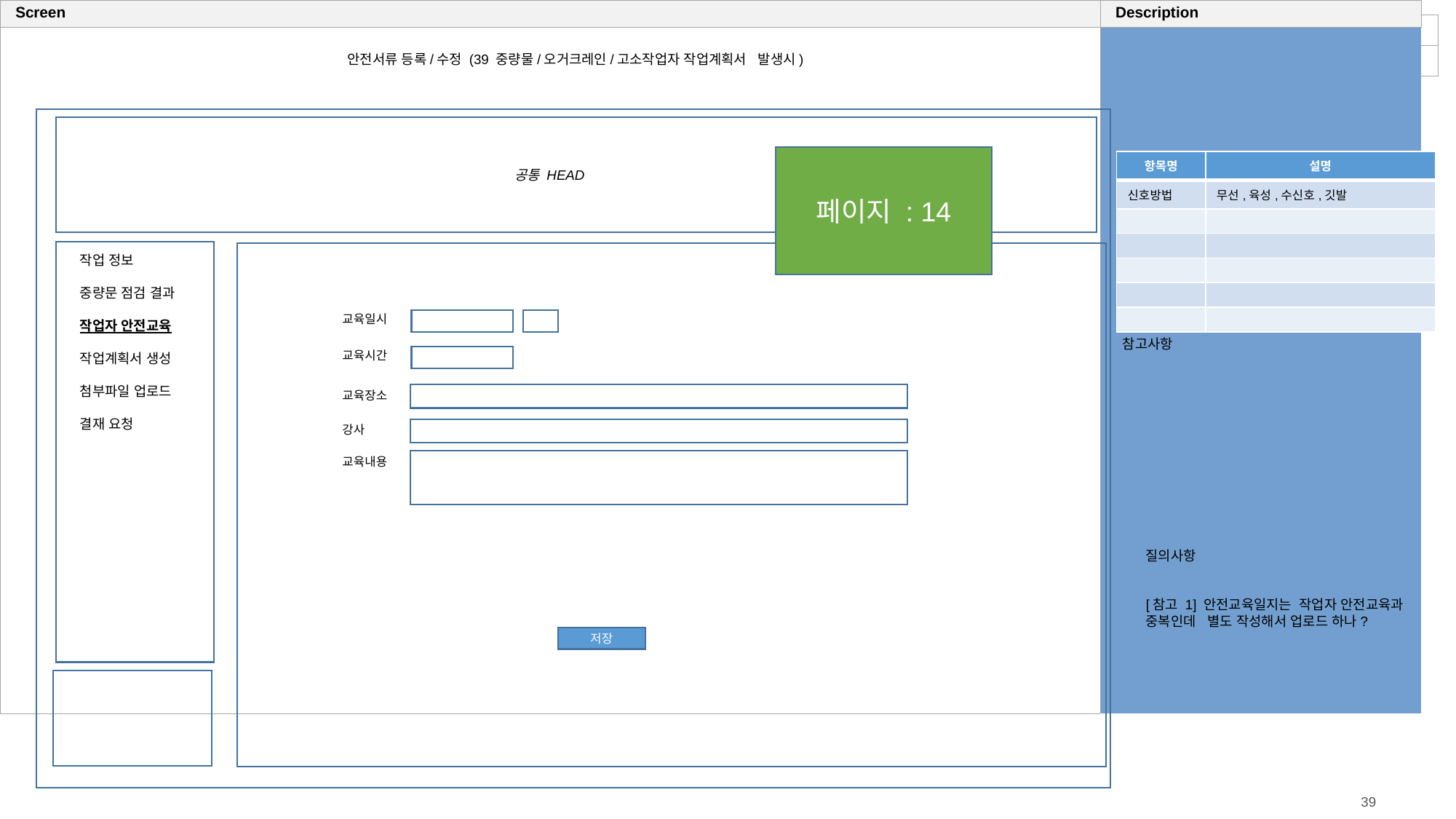

안전서류 등록/수정 (39 중량물/오거크레인/고소작업자 작업계획서   발생시)

페이지 : 14
| 항목명 | 설명 |
| --- | --- |
| 신호방법 | 무선,육성,수신호,깃발 |
|  |  |
|  |  |
|  |  |
|  |  |
|  |  |
공통 HEAD

작업 정보

중량문 점검 결과

작업자 안전교육

작업계획서 생성

첨부파일 업로드

결재 요청
교육일시

참고사항

교육시간

교육장소

강사

교육내용

질의사항

[참고 1] 안전교육일지는  작업자 안전교육과 중복인데   별도 작성해서 업로드 하나?
저장